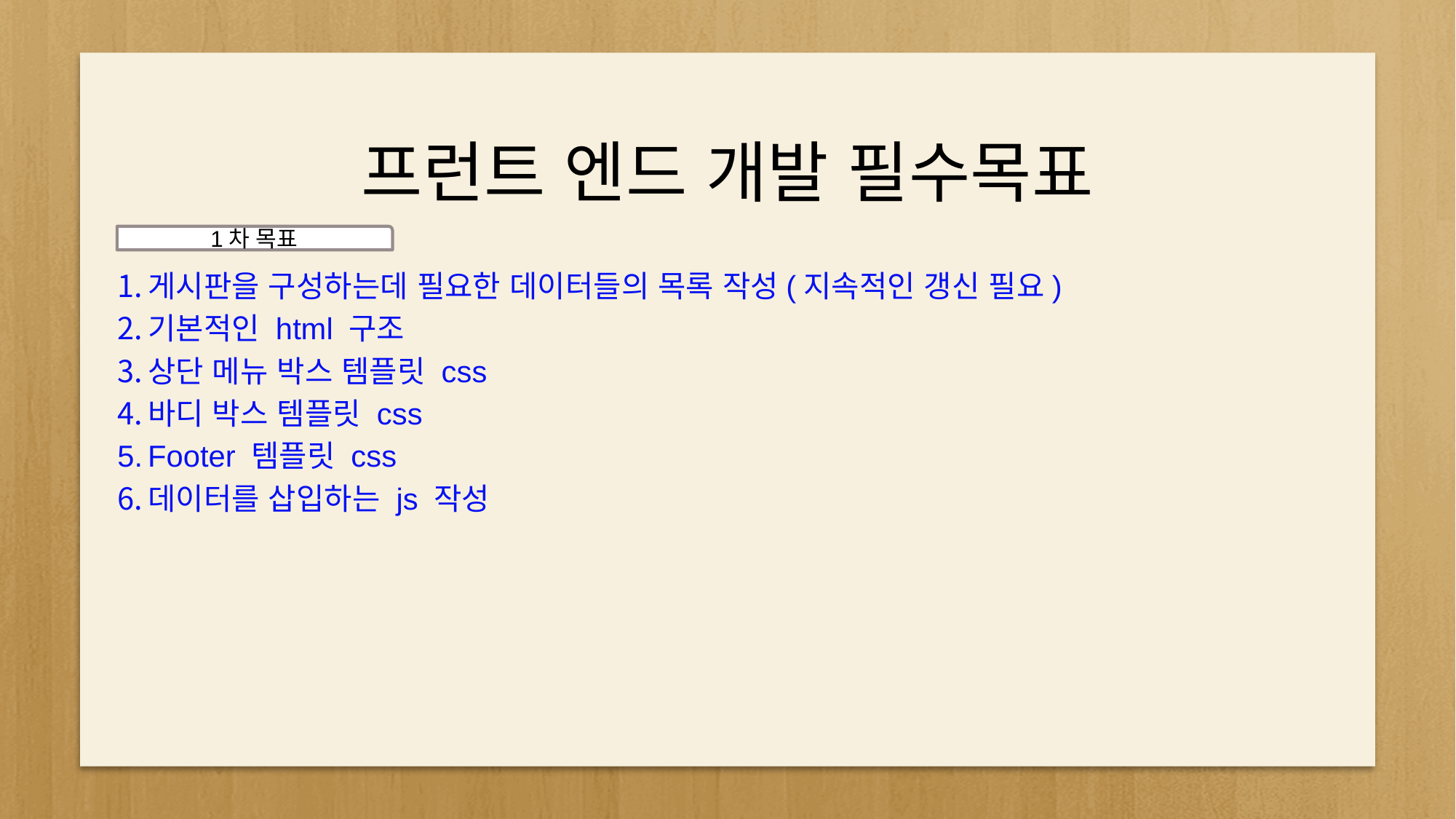

# 프런트 엔드 개발 필수목표
1차 목표
게시판을 구성하는데 필요한 데이터들의 목록 작성(지속적인 갱신 필요)
기본적인 html 구조
상단 메뉴 박스 템플릿 css
바디 박스 템플릿 css
Footer 템플릿 css
데이터를 삽입하는 js 작성